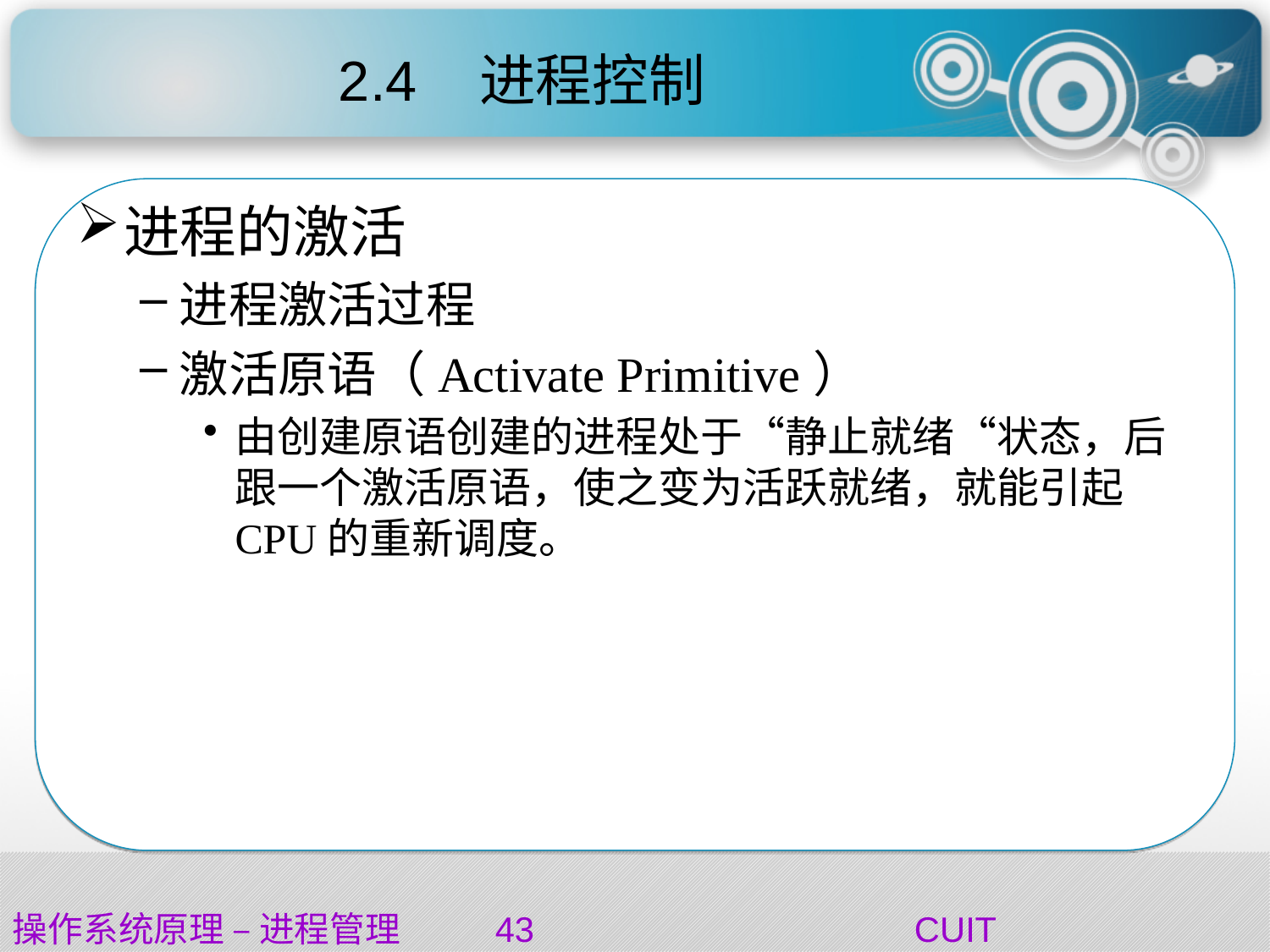

# 2.4	 进程控制
进程的激活
进程激活过程
激活原语（Activate Primitive）
由创建原语创建的进程处于“静止就绪“状态，后跟一个激活原语，使之变为活跃就绪，就能引起CPU的重新调度。